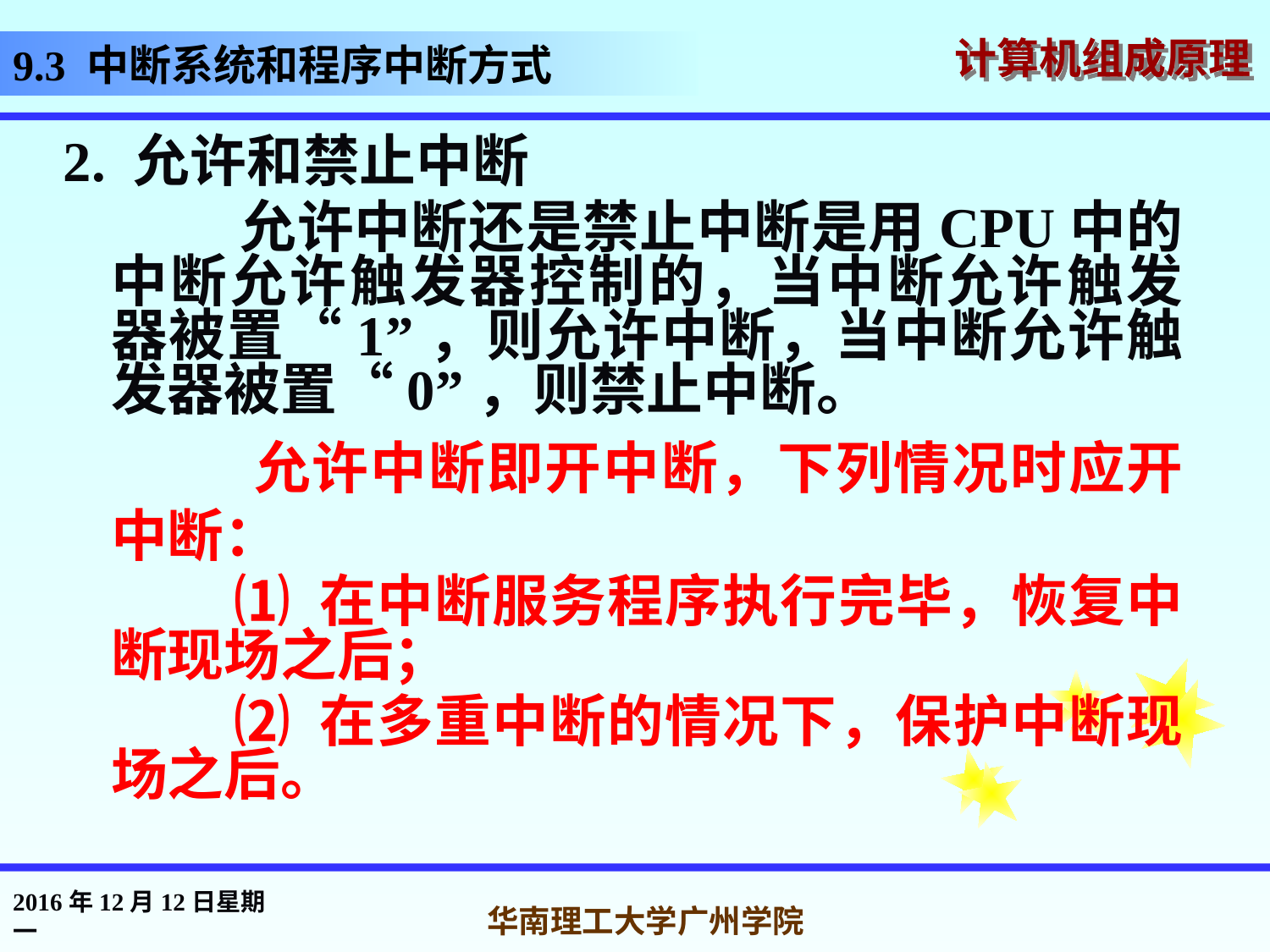

# 9.3 中断系统和程序中断方式
2. 允许和禁止中断
            允许中断还是禁止中断是用CPU中的中断允许触发器控制的，当中断允许触发器被置“1”，则允许中断，当中断允许触发器被置“0”，则禁止中断。
            允许中断即开中断，下列情况时应开中断：
            ⑴ 在中断服务程序执行完毕，恢复中断现场之后；
            ⑵ 在多重中断的情况下，保护中断现场之后。
2016年12月12日星期一
华南理工大学广州学院